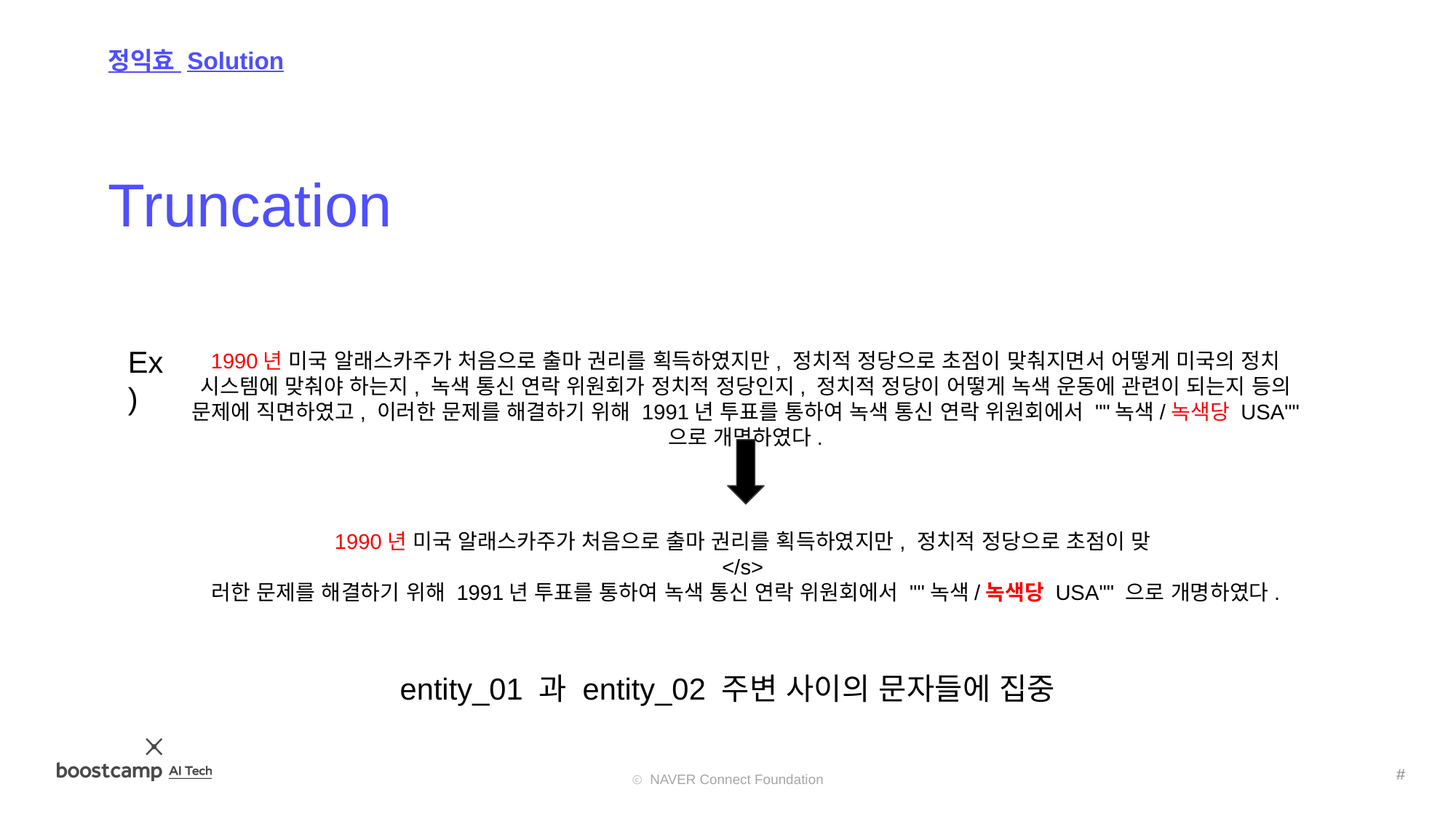

정익효 Solution
Truncation
Ex)
1990년 미국 알래스카주가 처음으로 출마 권리를 획득하였지만, 정치적 정당으로 초점이 맞춰지면서 어떻게 미국의 정치 시스템에 맞춰야 하는지, 녹색 통신 연락 위원회가 정치적 정당인지, 정치적 정당이 어떻게 녹색 운동에 관련이 되는지 등의 문제에 직면하였고, 이러한 문제를 해결하기 위해 1991년 투표를 통하여 녹색 통신 연락 위원회에서 ""녹색/녹색당 USA"" 으로 개명하였다.

1990년 미국 알래스카주가 처음으로 출마 권리를 획득하였지만, 정치적 정당으로 초점이 맞
</s>
러한 문제를 해결하기 위해 1991년 투표를 통하여 녹색 통신 연락 위원회에서 ""녹색/녹색당 USA"" 으로 개명하였다.
entity_01 과 entity_02 주변 사이의 문자들에 집중
#